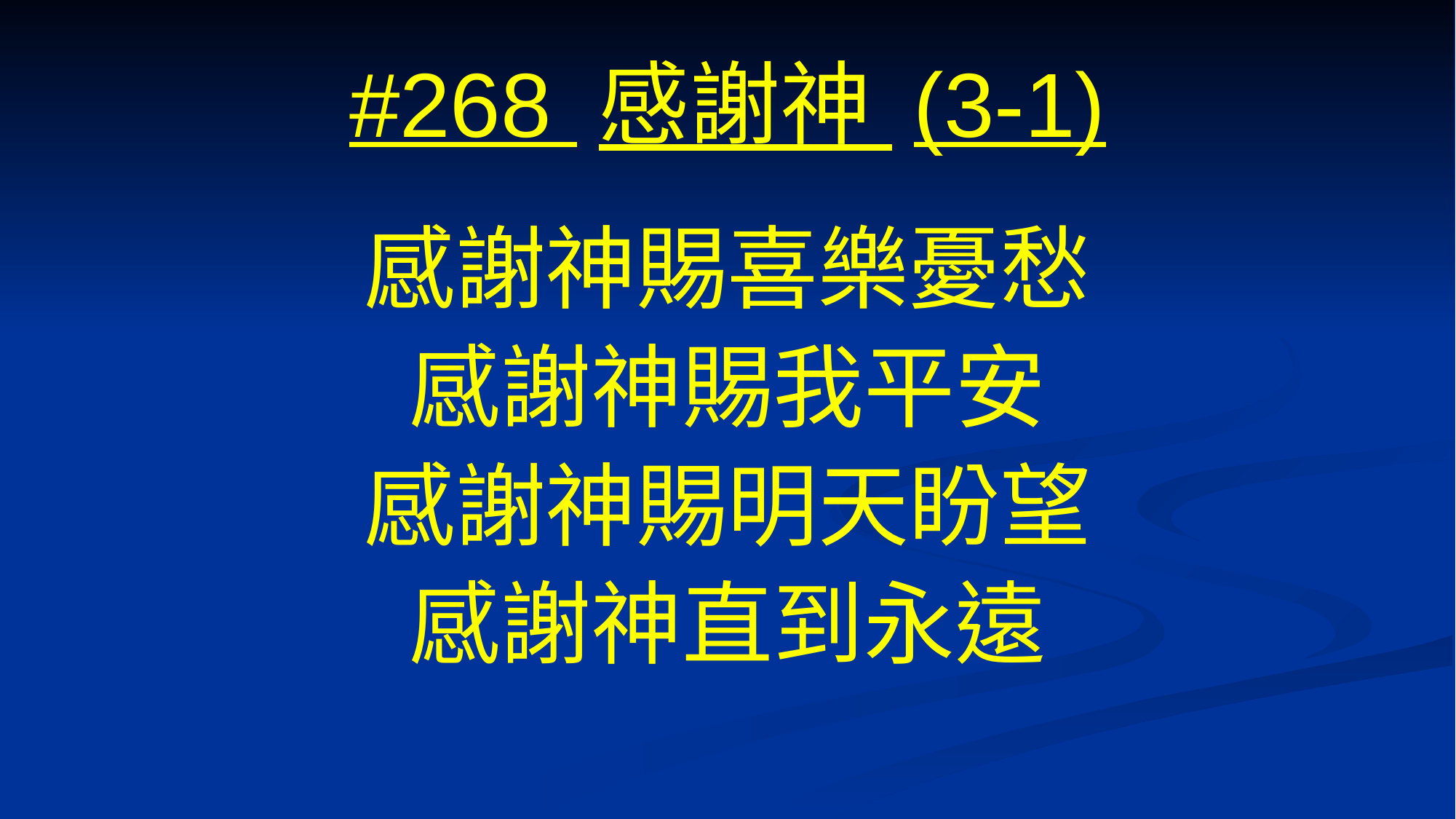

# #268 感謝神 (3-1)
感謝神賜喜樂憂愁
感謝神賜我平安
感謝神賜明天盼望
感謝神直到永遠